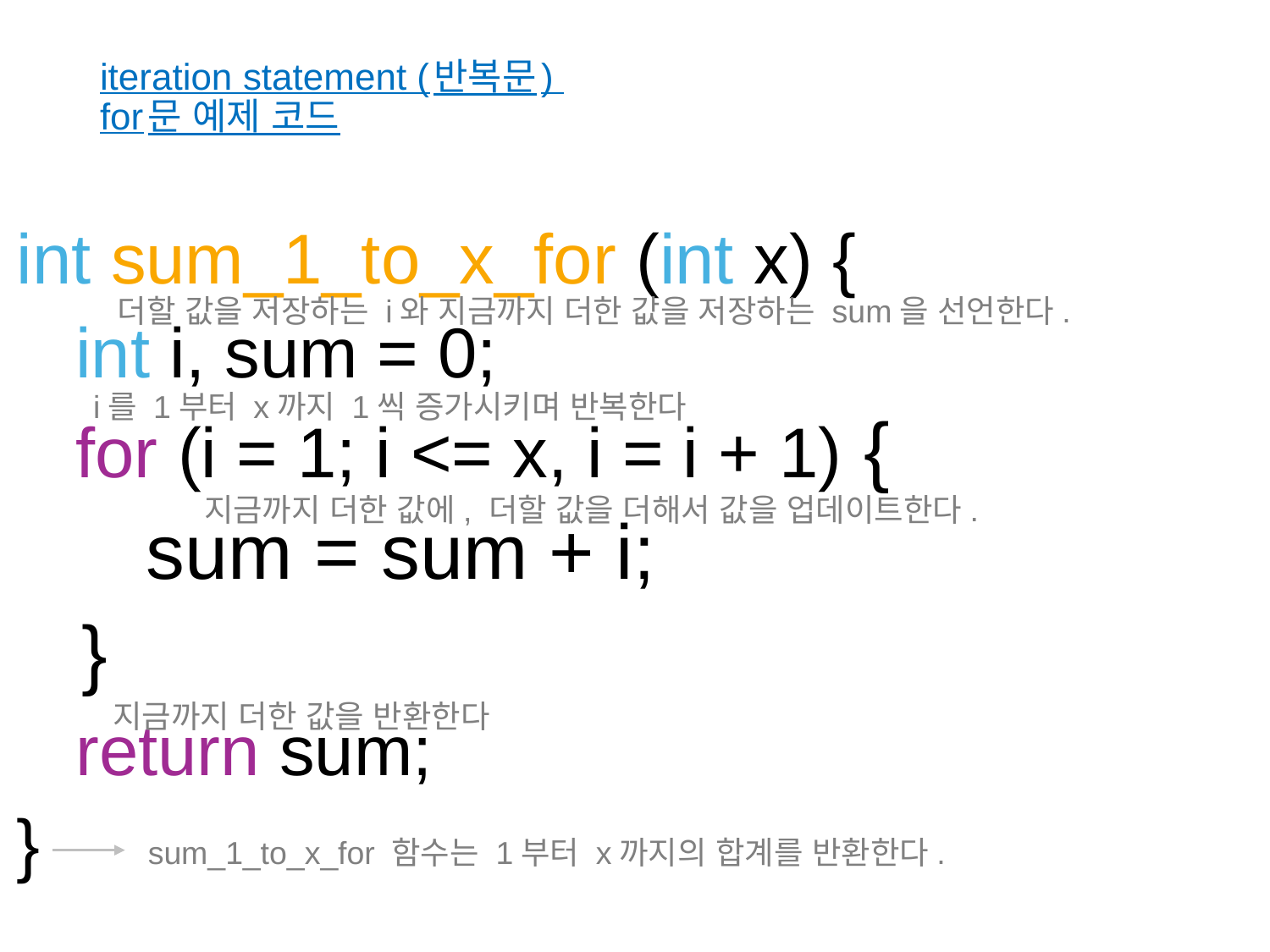

# iteration statement (반복문) for문 예제 코드
int sum_1_to_x_for (int x) {
   int i, sum = 0;
   for (i = 1; i <= x, i = i + 1) {
      sum = sum + i;
   }
   return sum;
}
더할 값을 저장하는 i와 지금까지 더한 값을 저장하는 sum을 선언한다.
i를 1부터 x까지 1씩 증가시키며 반복한다
지금까지 더한 값에, 더할 값을 더해서 값을 업데이트한다.
지금까지 더한 값을 반환한다
sum_1_to_x_for 함수는 1부터 x까지의 합계를 반환한다.